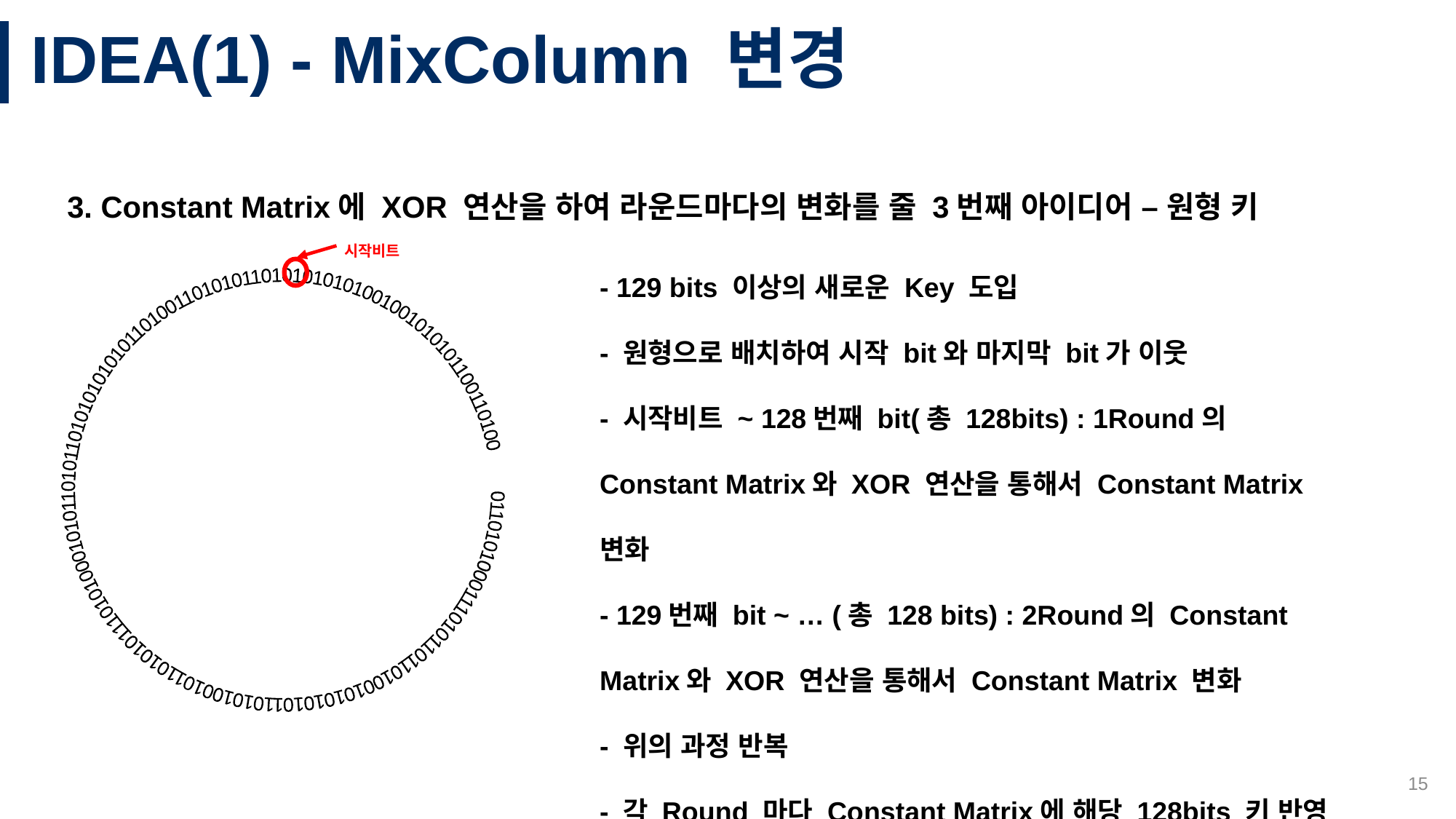

# IDEA(1) - MixColumn 변경
3. Constant Matrix에 XOR 연산을 하여 라운드마다의 변화를 줄 3번째 아이디어 – 원형 키
시작비트
- 129 bits 이상의 새로운 Key 도입
- 원형으로 배치하여 시작 bit와 마지막 bit가 이웃
- 시작비트 ~ 128번째 bit(총 128bits) : 1Round의 Constant Matrix와 XOR 연산을 통해서 Constant Matrix 변화
- 129번째 bit ~ … (총 128 bits) : 2Round의 Constant Matrix와 XOR 연산을 통해서 Constant Matrix 변화
- 위의 과정 반복
- 각 Round 마다 Constant Matrix에 해당 128bits 키 반영

01101010001110101101101001010101011010100101101010111010100010101101011010101010101101001101010110101010101001001010101100110100
15